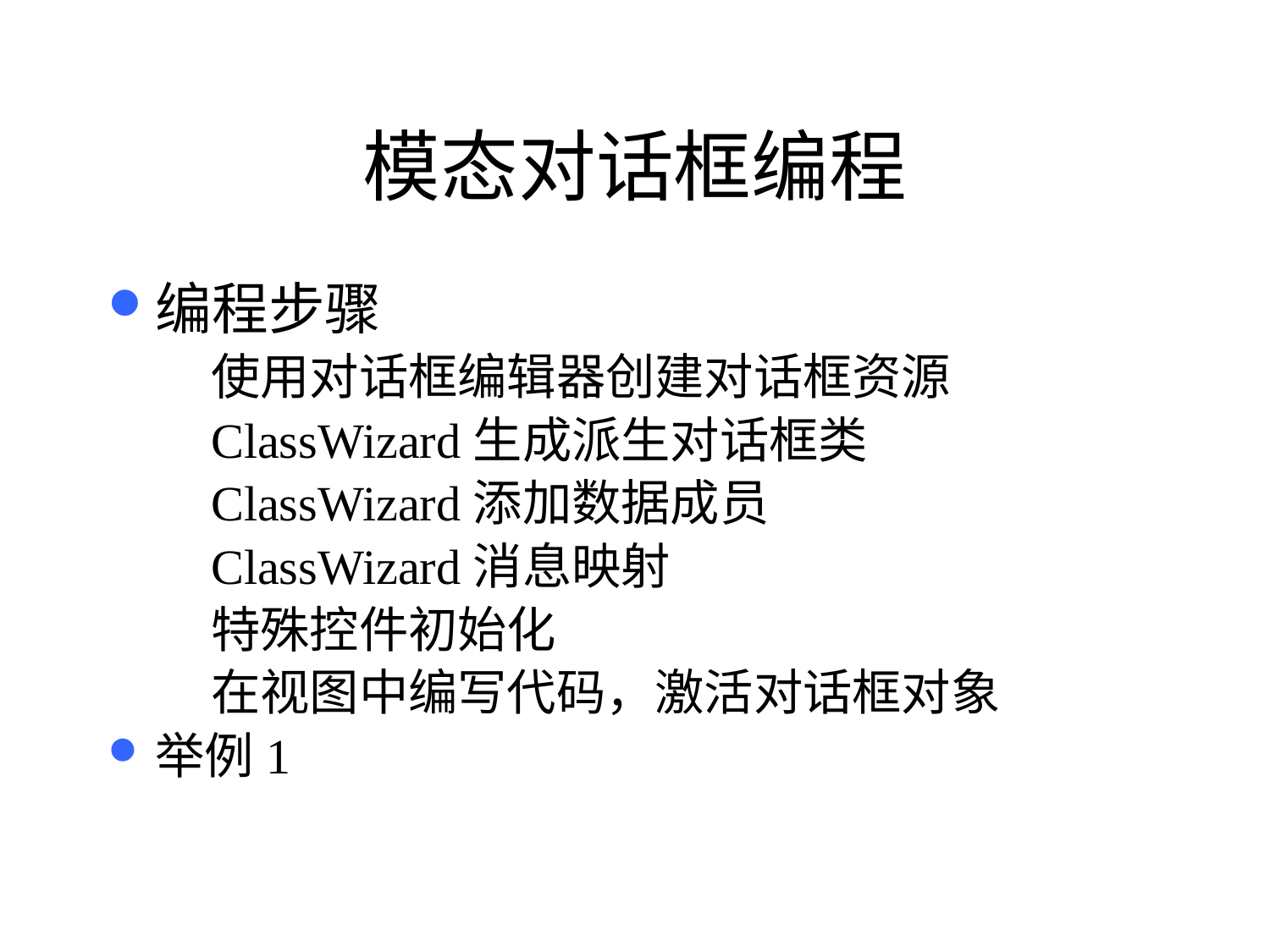

# 模态对话框编程
编程步骤
使用对话框编辑器创建对话框资源
ClassWizard生成派生对话框类
ClassWizard添加数据成员
ClassWizard消息映射
特殊控件初始化
在视图中编写代码，激活对话框对象
举例1
57